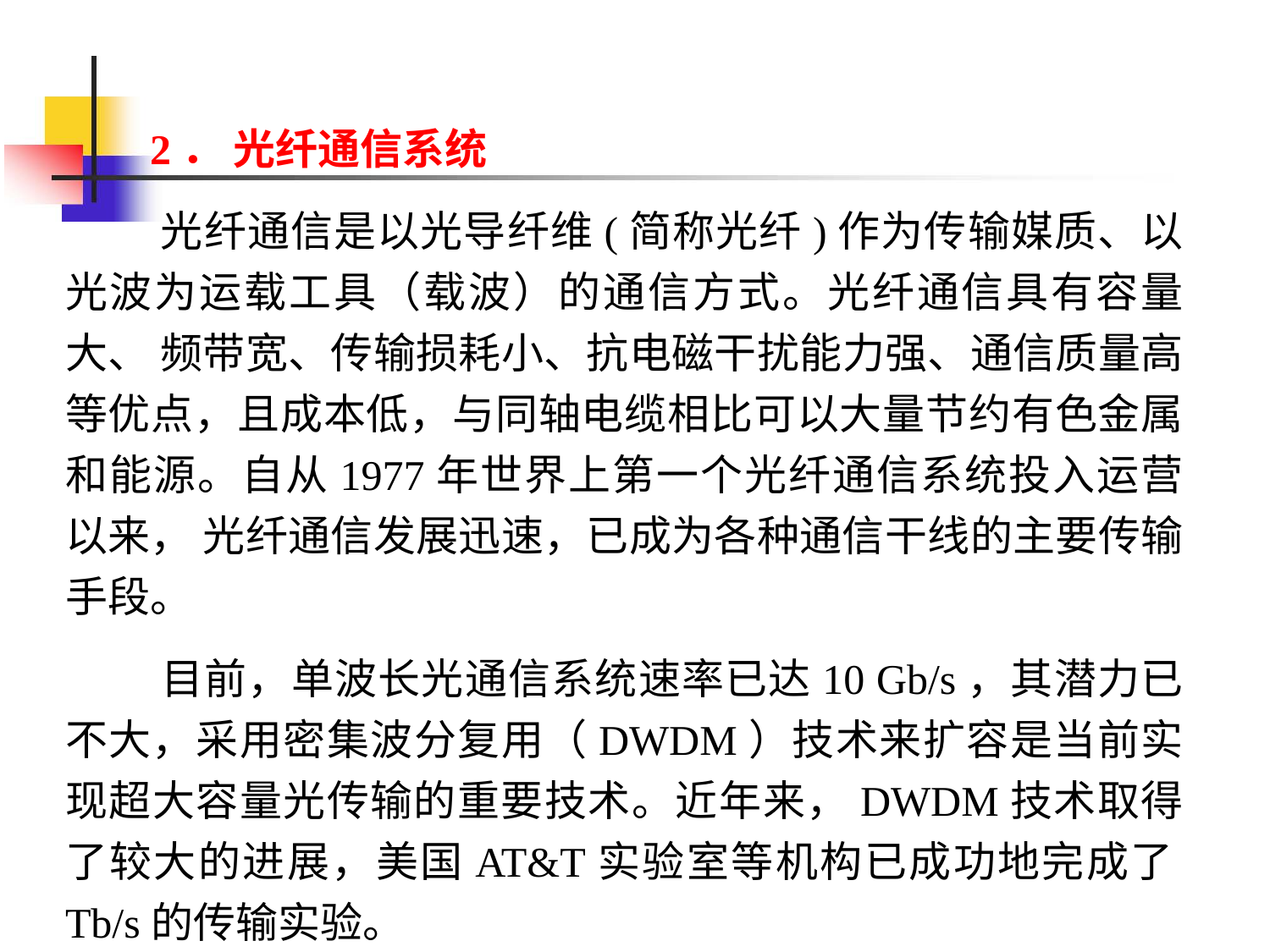

2． 光纤通信系统
        光纤通信是以光导纤维(简称光纤)作为传输媒质、以光波为运载工具（载波）的通信方式。光纤通信具有容量大、 频带宽、传输损耗小、抗电磁干扰能力强、通信质量高等优点，且成本低，与同轴电缆相比可以大量节约有色金属和能源。自从1977年世界上第一个光纤通信系统投入运营以来， 光纤通信发展迅速，已成为各种通信干线的主要传输手段。
        目前，单波长光通信系统速率已达10 Gb/s，其潜力已不大，采用密集波分复用（DWDM）技术来扩容是当前实现超大容量光传输的重要技术。近年来，DWDM技术取得了较大的进展，美国AT&T实验室等机构已成功地完成了Tb/s的传输实验。